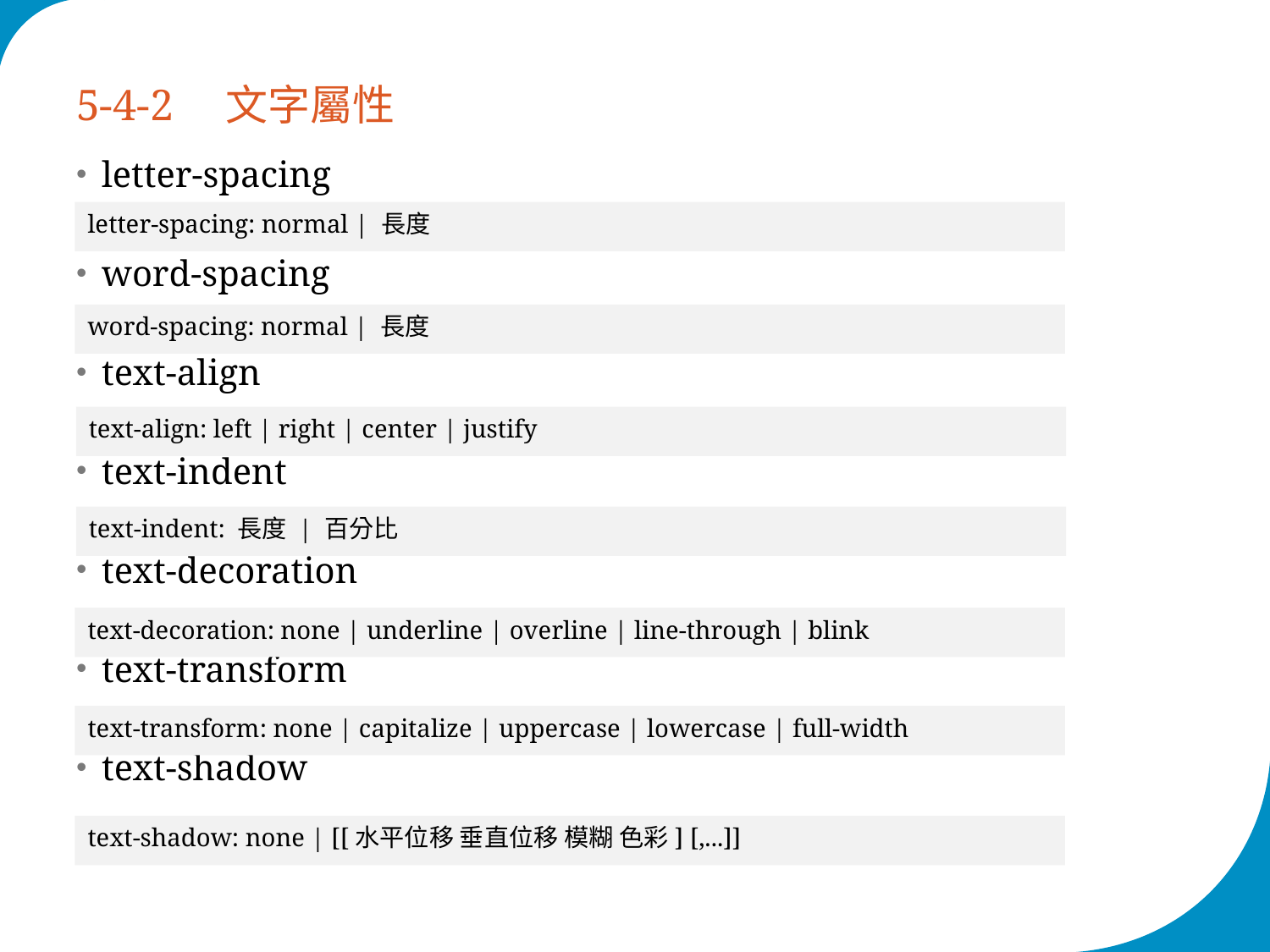

5-4-2　文字屬性
letter-spacing

word-spacing

text-align

text-indent

text-decoration

text-transform

text-shadow
letter-spacing: normal | 長度
word-spacing: normal | 長度
text-align: left | right | center | justify
text-indent: 長度 | 百分比
text-decoration: none | underline | overline | line-through | blink
text-transform: none | capitalize | uppercase | lowercase | full-width
text-shadow: none | [[水平位移 垂直位移 模糊 色彩] [,...]]